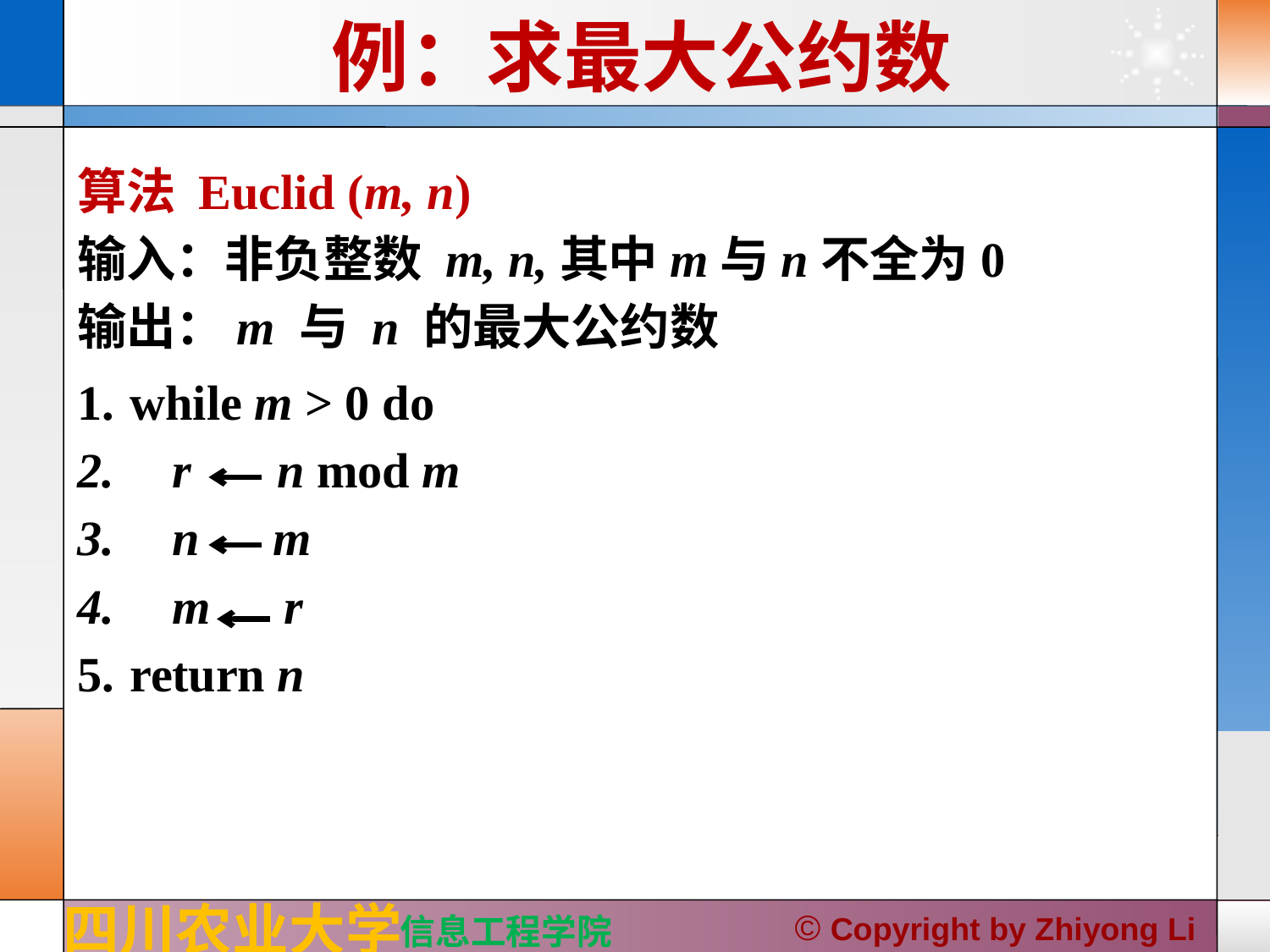

# 例：求最大公约数
算法 Euclid (m, n)
输入：非负整数 m, n,其中m与n不全为0
输出：m 与 n 的最大公约数
while m > 0 do
r       n mod m
n      m
m      r
return n